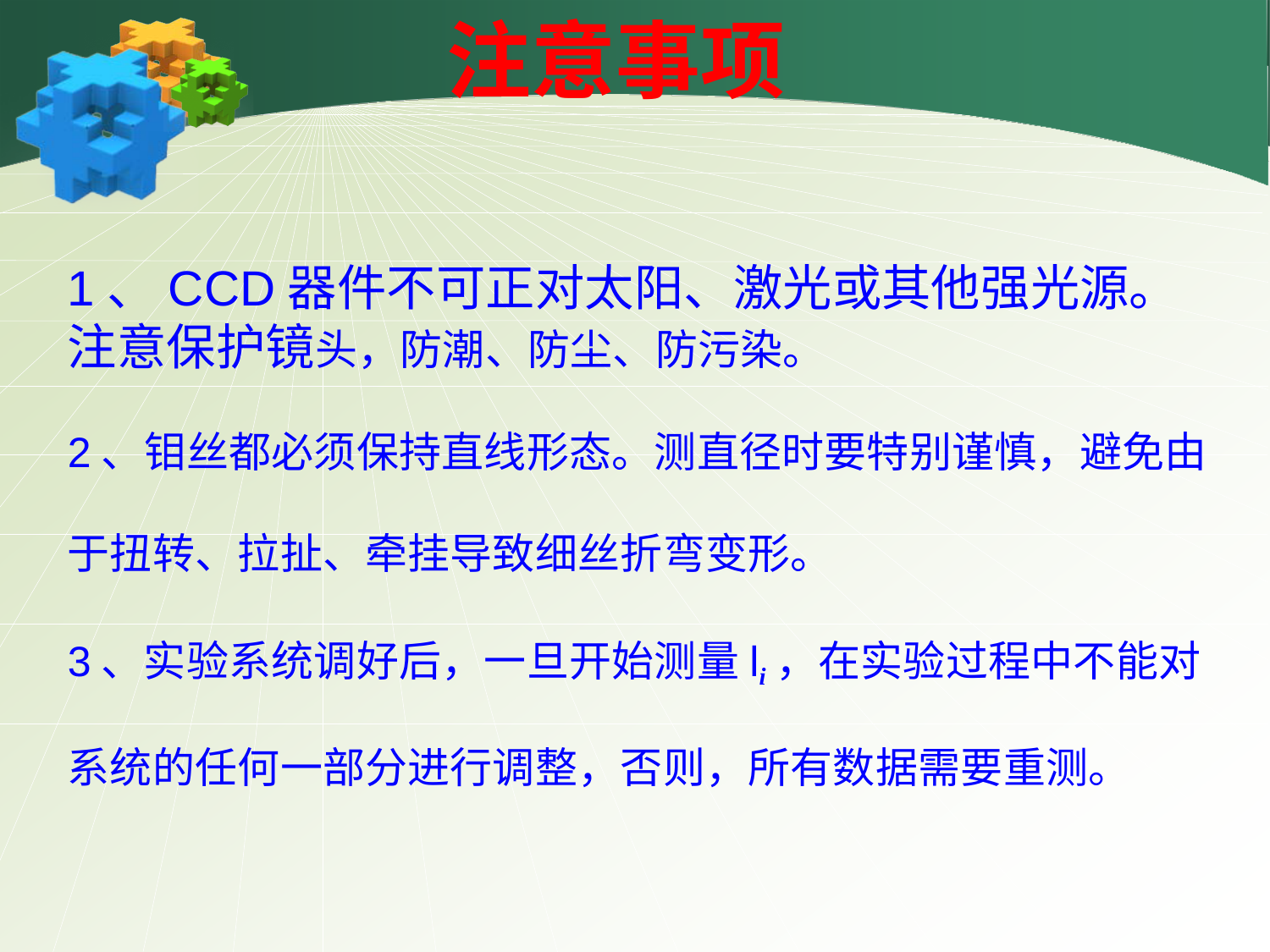

注意事项

1、CCD器件不可正对太阳、激光或其他强光源。注意保护镜头，防潮、防尘、防污染。
2、钼丝都必须保持直线形态。测直径时要特别谨慎，避免由 于扭转、拉扯、牵挂导致细丝折弯变形。
3、实验系统调好后，一旦开始测量li，在实验过程中不能对 系统的任何一部分进行调整，否则，所有数据需要重测。